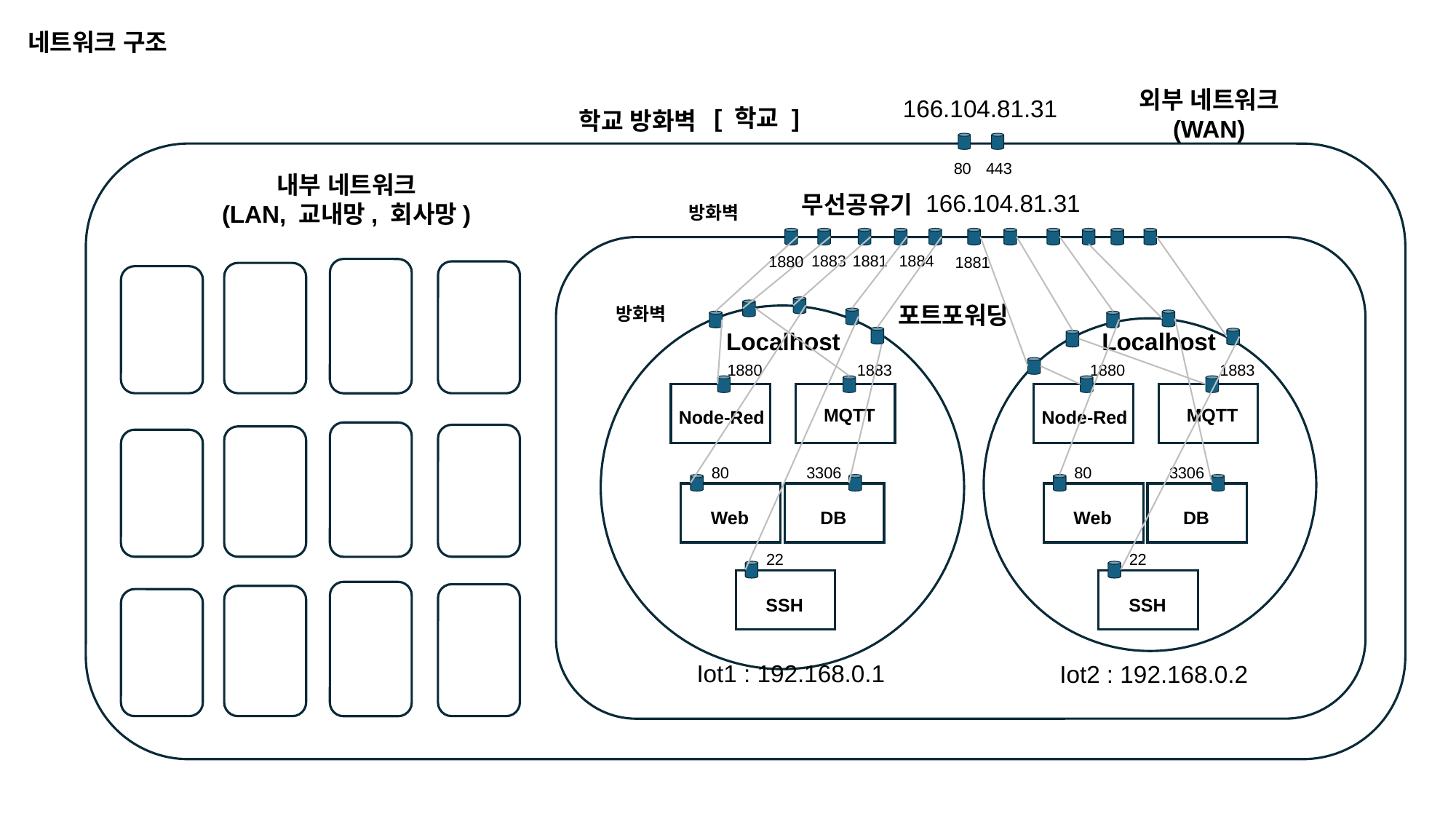

네트워크 구조
외부 네트워크
(WAN)
166.104.81.31
[ 학교 ]
학교 방화벽

80
443
내부 네트워크
(LAN, 교내망, 회사망)
166.104.81.31
무선공유기
방화벽

1883
1881
1884
1880
1881

포트포워딩
방화벽

Localhost
Localhost

1880
1883
1880
1883

MQTT
MQTT
Node-Red
Node-Red

80
3306
80
3306

Web
DB
Web
DB
22
22

SSH
SSH
Iot1 : 192.168.0.1
Iot2 : 192.168.0.2